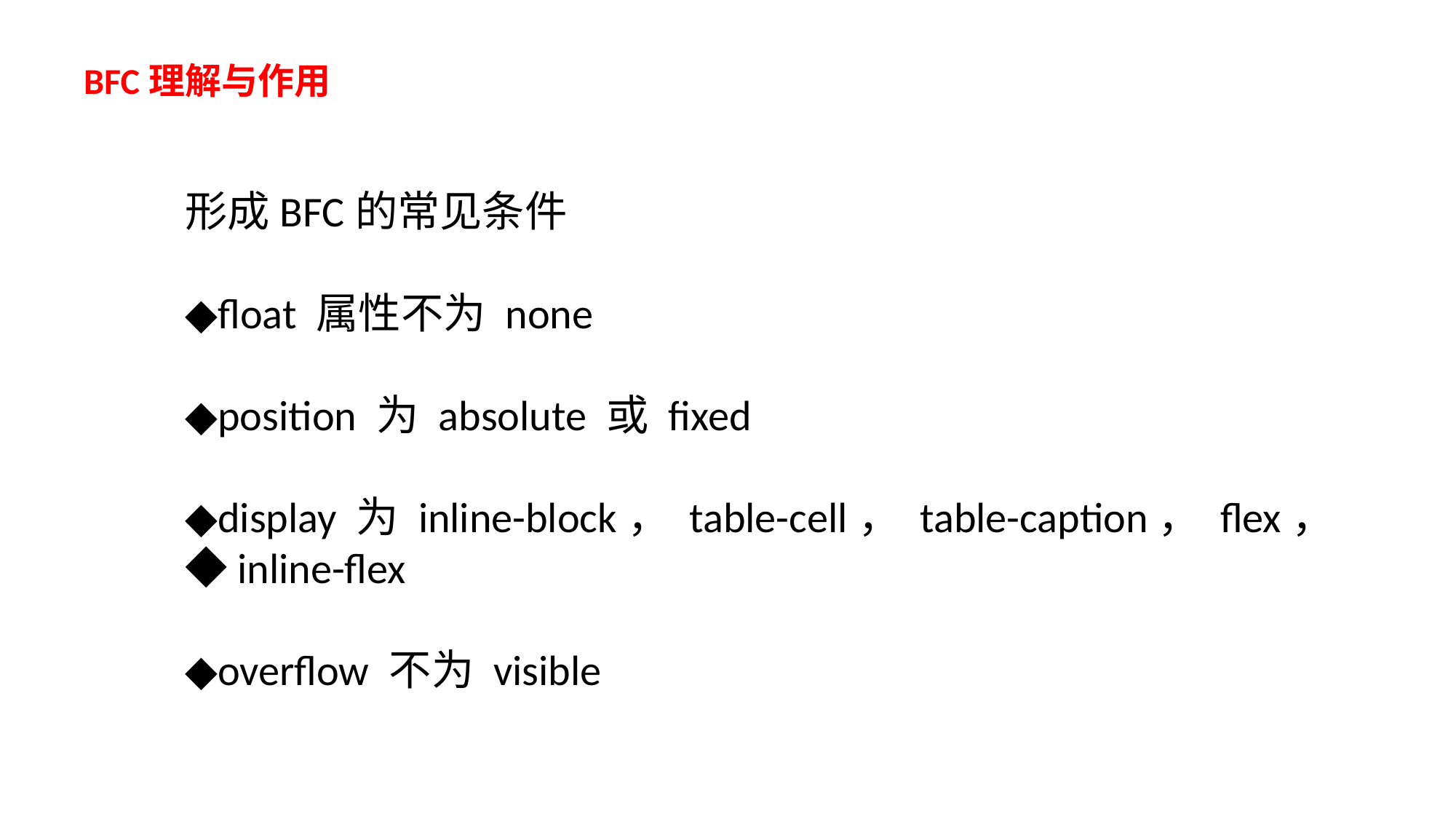

BFC理解与作用

形成BFC的常见条件

◆float 属性不为 none

◆position 为 absolute 或 fixed

◆display 为 inline-block， table-cell， table-caption， flex， ◆inline-flex

◆overflow 不为 visible